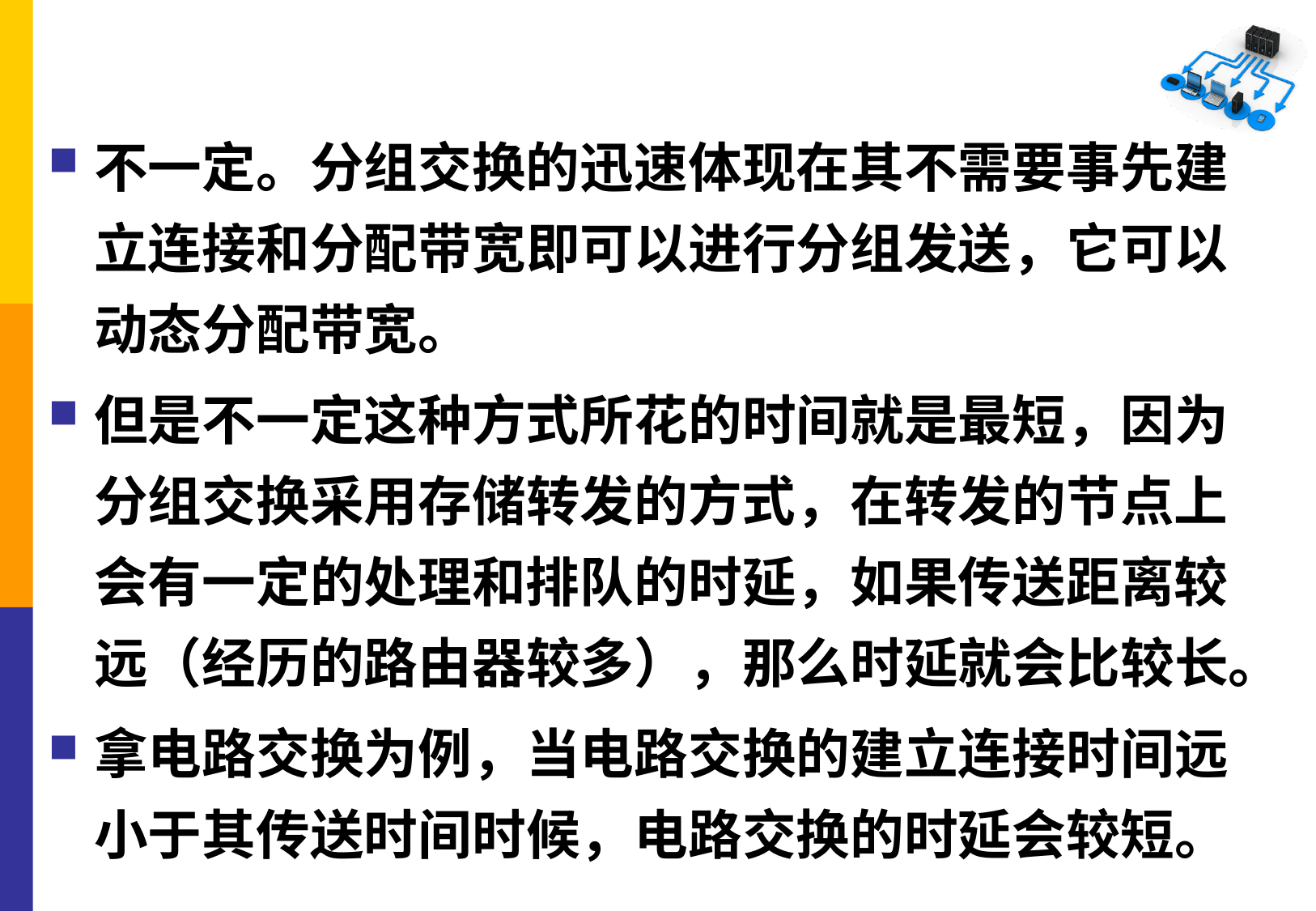

不一定。分组交换的迅速体现在其不需要事先建立连接和分配带宽即可以进行分组发送，它可以动态分配带宽。
但是不一定这种方式所花的时间就是最短，因为分组交换采用存储转发的方式，在转发的节点上会有一定的处理和排队的时延，如果传送距离较远（经历的路由器较多），那么时延就会比较长。
拿电路交换为例，当电路交换的建立连接时间远小于其传送时间时候，电路交换的时延会较短。